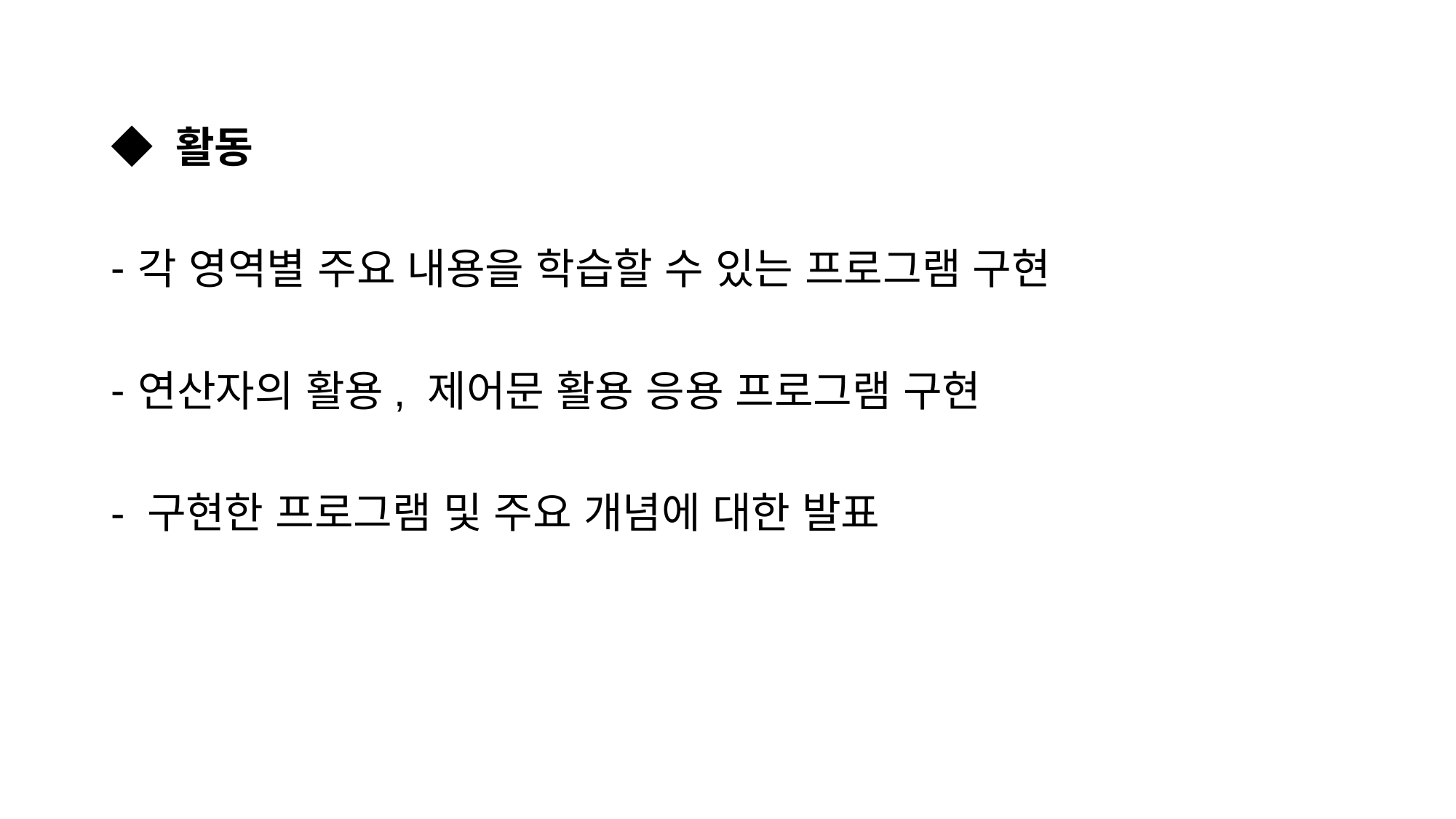

◆ 활동

각 영역별 주요 내용을 학습할 수 있는 프로그램 구현

연산자의 활용, 제어문 활용 응용 프로그램 구현

- 구현한 프로그램 및 주요 개념에 대한 발표